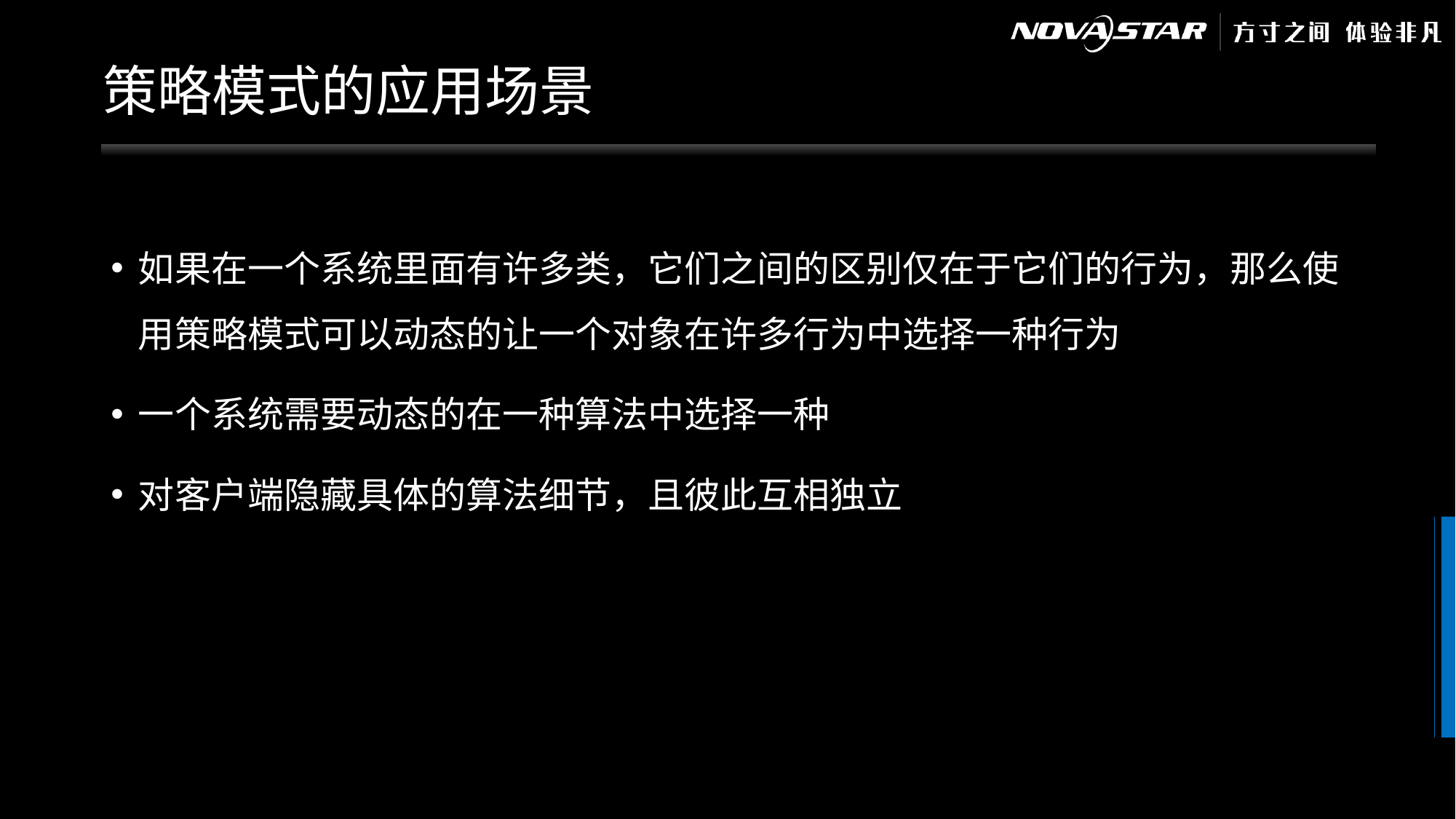

# 策略模式的应用场景

如果在一个系统里面有许多类，它们之间的区别仅在于它们的行为，那么使用策略模式可以动态的让一个对象在许多行为中选择一种行为
一个系统需要动态的在一种算法中选择一种
对客户端隐藏具体的算法细节，且彼此互相独立